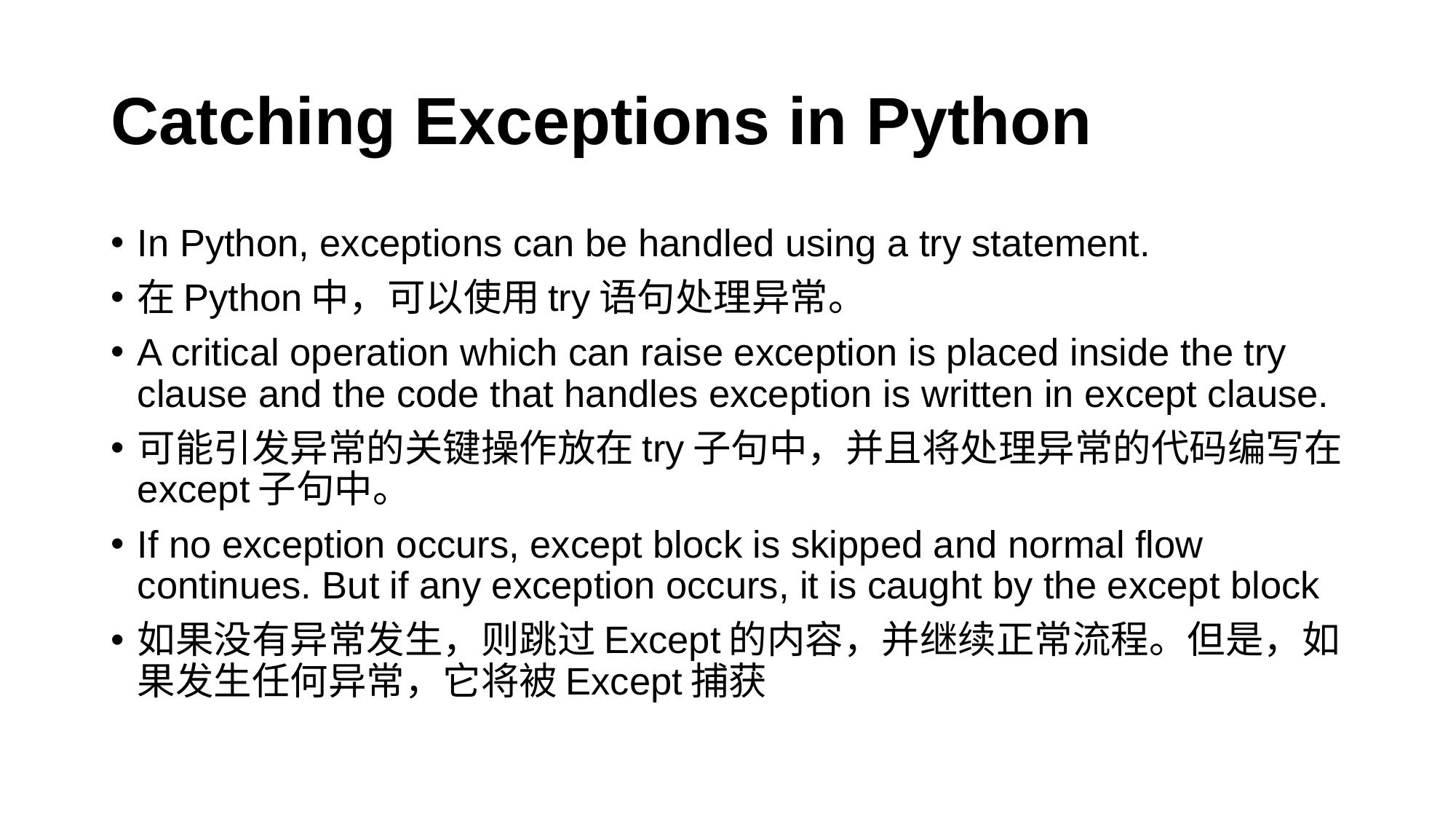

# Catching Exceptions in Python
In Python, exceptions can be handled using a try statement.
在Python中，可以使用try语句处理异常。
A critical operation which can raise exception is placed inside the try clause and the code that handles exception is written in except clause.
可能引发异常的关键操作放在try子句中，并且将处理异常的代码编写在except子句中。
If no exception occurs, except block is skipped and normal flow continues. But if any exception occurs, it is caught by the except block
如果没有异常发生，则跳过Except的内容，并继续正常流程。但是，如果发生任何异常，它将被Except捕获